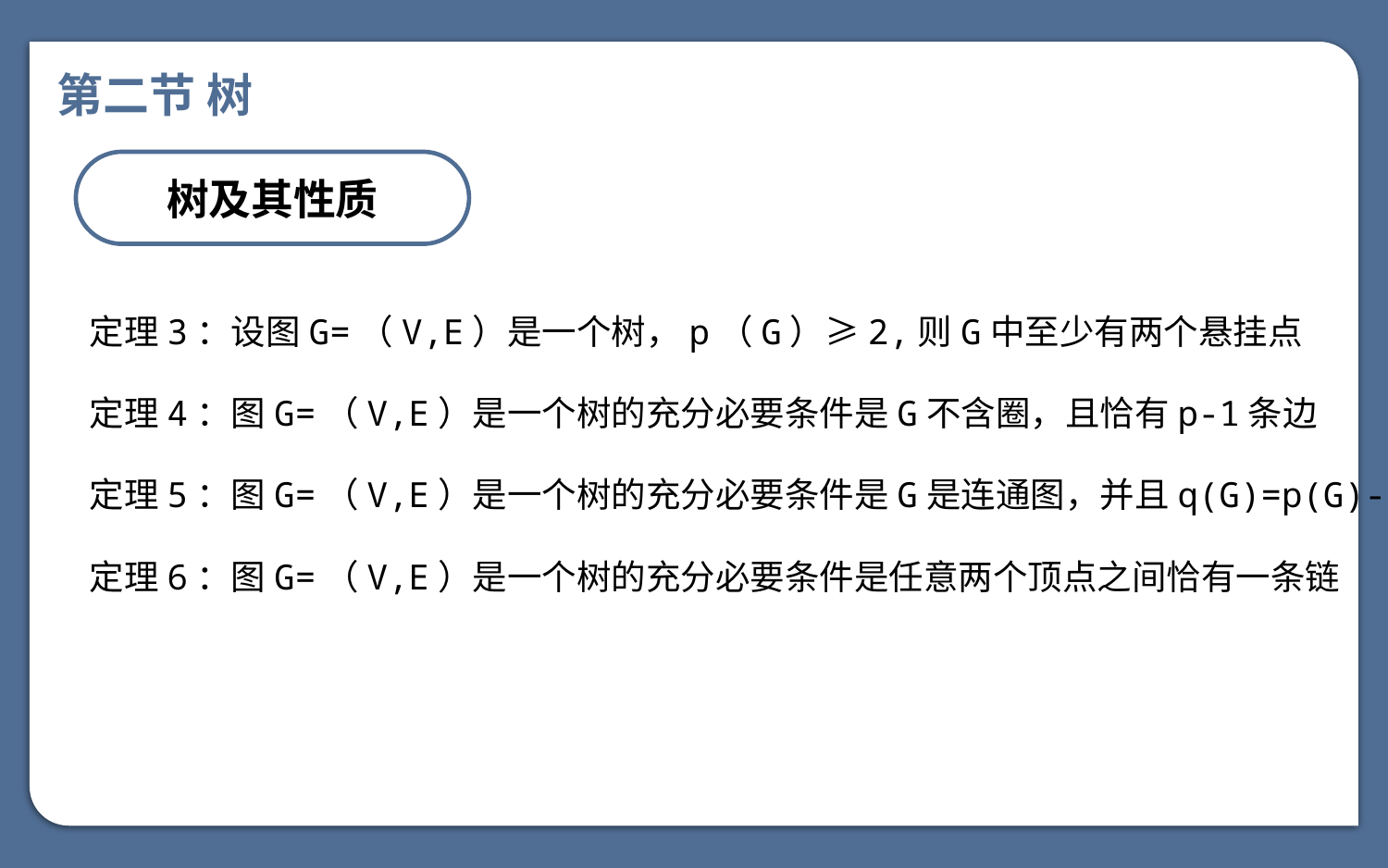

第二节 树
树及其性质
定理3：设图G=（V,E）是一个树，p（G）≥2,则G中至少有两个悬挂点
定理4：图G=（V,E）是一个树的充分必要条件是G不含圈，且恰有p-1条边
定理5：图G=（V,E）是一个树的充分必要条件是G是连通图，并且q(G)=p(G)-1
定理6：图G=（V,E）是一个树的充分必要条件是任意两个顶点之间恰有一条链